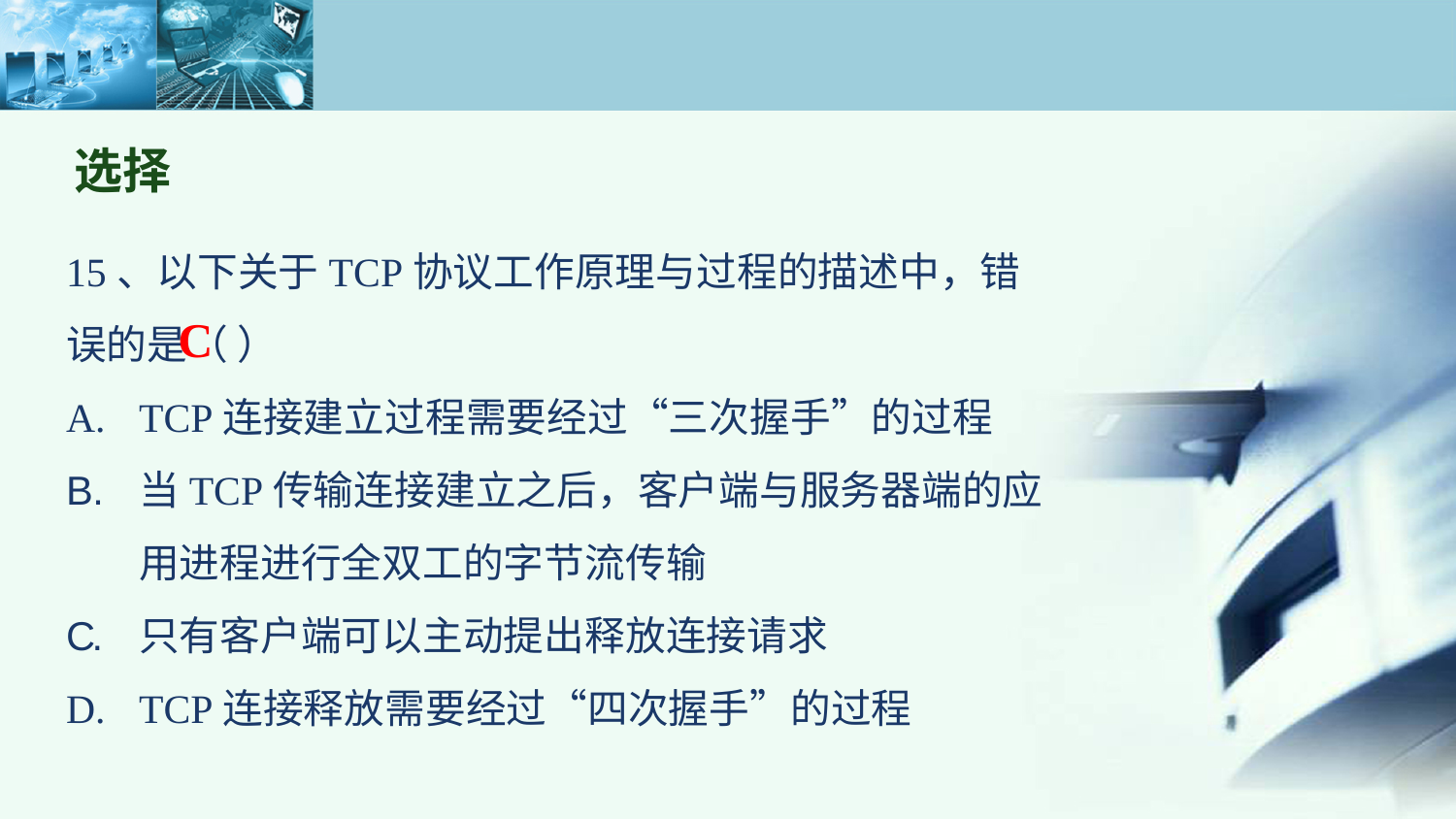

# 选择
15、以下关于TCP协议工作原理与过程的描述中，错误的是（ ）
TCP连接建立过程需要经过“三次握手”的过程
当TCP传输连接建立之后，客户端与服务器端的应用进程进行全双工的字节流传输
只有客户端可以主动提出释放连接请求
TCP连接释放需要经过“四次握手”的过程
C